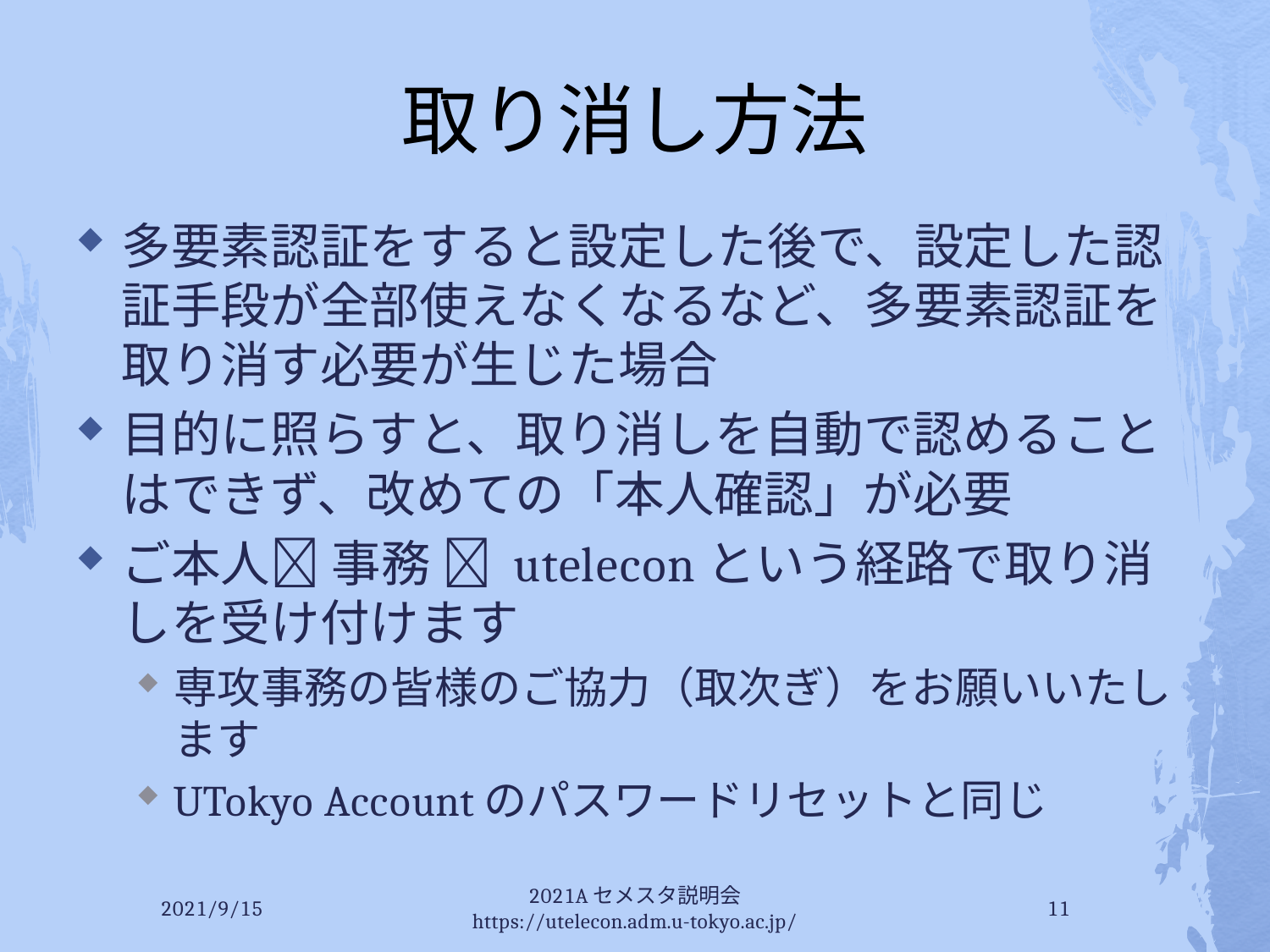

# 取り消し方法
多要素認証をすると設定した後で、設定した認証手段が全部使えなくなるなど、多要素認証を取り消す必要が生じた場合
目的に照らすと、取り消しを自動で認めることはできず、改めての「本人確認」が必要
ご本人→ 事務 → uteleconという経路で取り消しを受け付けます
専攻事務の皆様のご協力（取次ぎ）をお願いいたします
UTokyo Accountのパスワードリセットと同じ
2021/9/15
2021Aセメスタ説明会 https://utelecon.adm.u-tokyo.ac.jp/
11